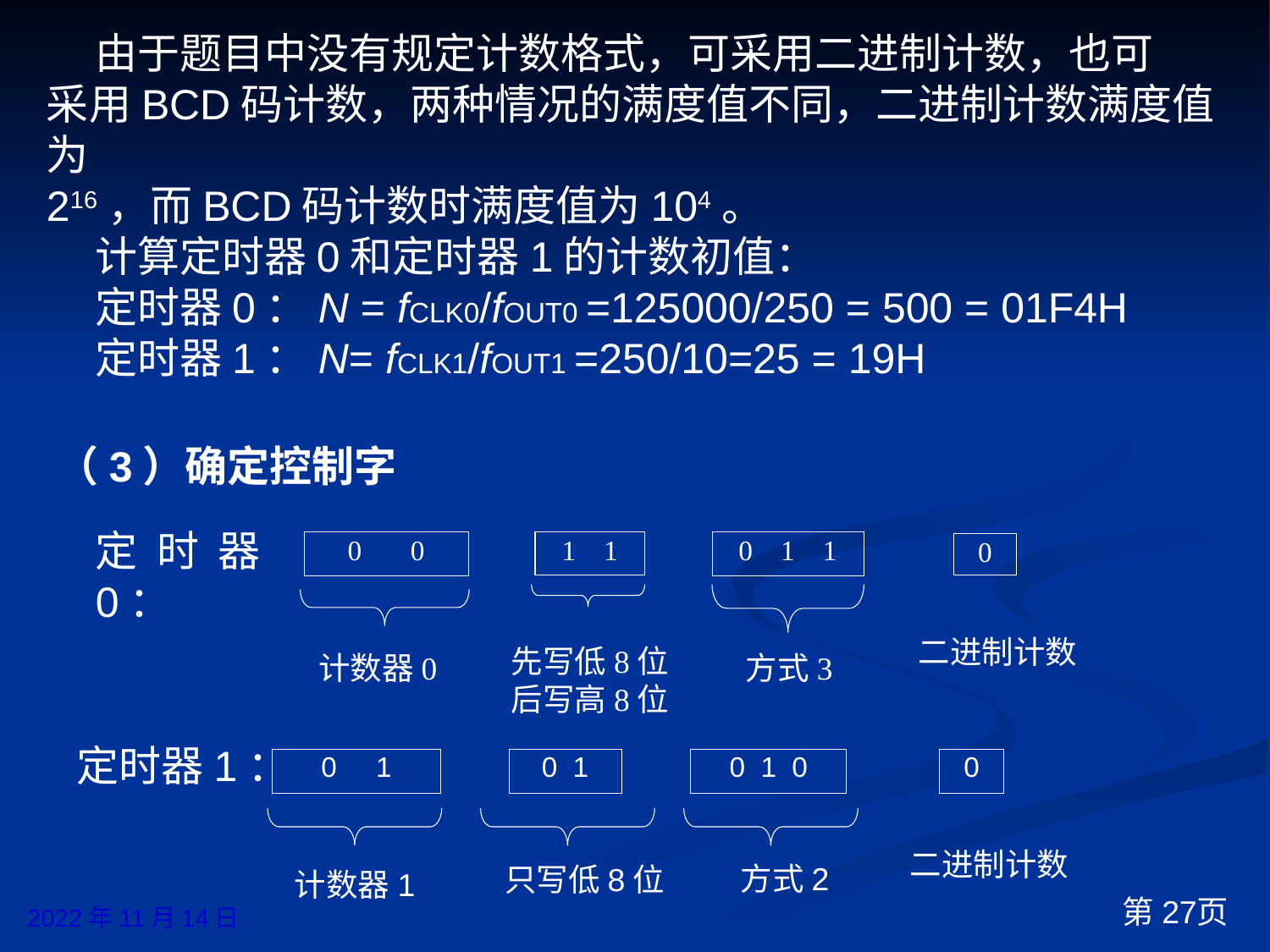

由于题目中没有规定计数格式，可采用二进制计数，也可
采用BCD码计数，两种情况的满度值不同，二进制计数满度值为
216，而BCD码计数时满度值为104。
    计算定时器0和定时器1的计数初值：
    定时器0：N = fCLK0/fOUT0 =125000/250 = 500 = 01F4H
    定时器1：N= fCLK1/fOUT1 =250/10=25 = 19H
（3）确定控制字

定时器0：
0       0
1    1
0    1    1

0
二进制计数
先写低8位
后写高8位
计数器0
方式3
0     1
0  1
0  1  0
0
定时器1：

二进制计数
方式2
只写低8位
计数器1
第27页
2022年11月14日